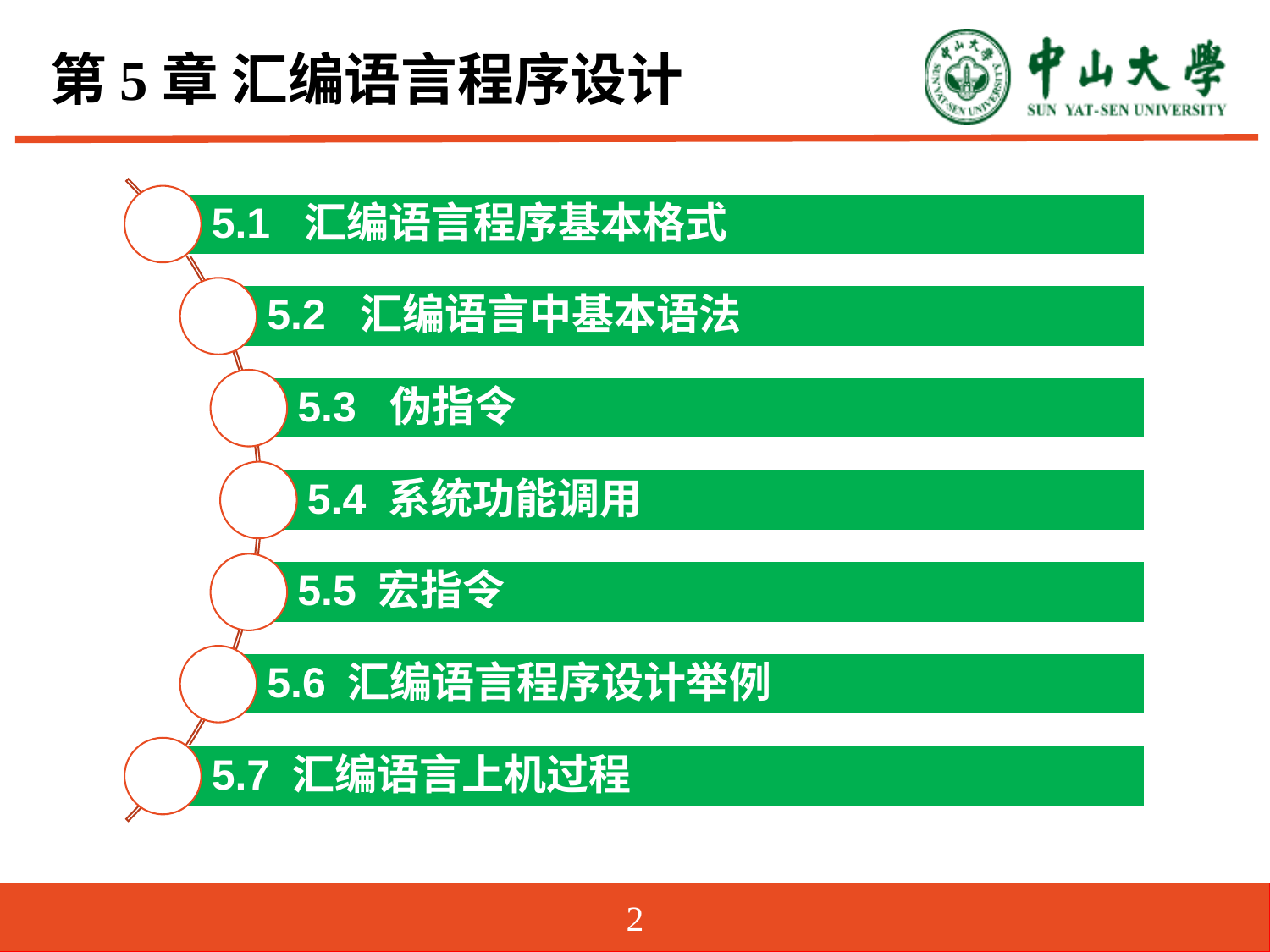

# 第5章 汇编语言程序设计
5.1  汇编语言程序基本格式
5.2  汇编语言中基本语法
5.3  伪指令
5.4 系统功能调用
5.5 宏指令
5.6 汇编语言程序设计举例
5.7 汇编语言上机过程
2